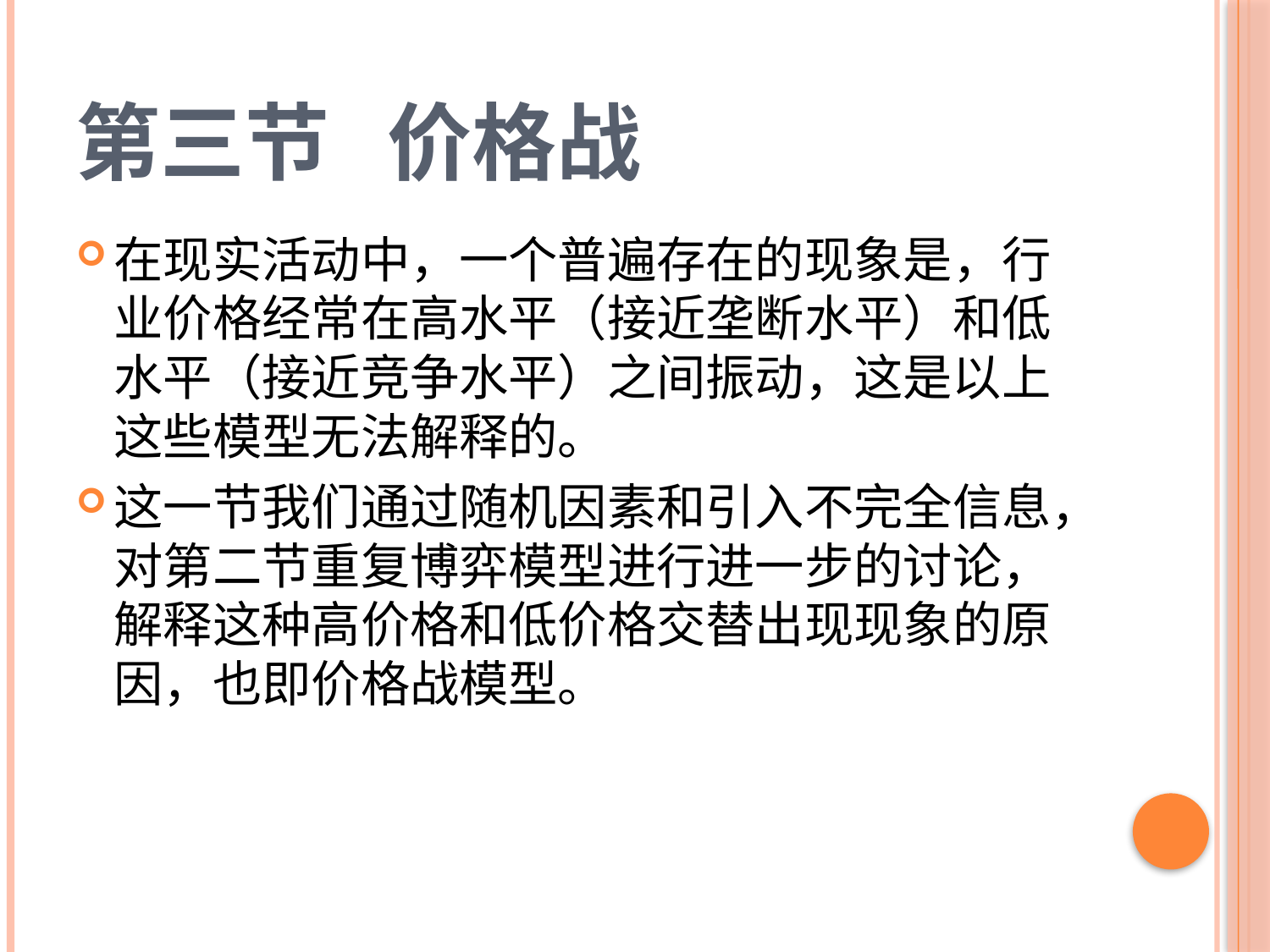

# 第三节   价格战
在现实活动中，一个普遍存在的现象是，行业价格经常在高水平（接近垄断水平）和低水平（接近竞争水平）之间振动，这是以上这些模型无法解释的。
这一节我们通过随机因素和引入不完全信息，对第二节重复博弈模型进行进一步的讨论，解释这种高价格和低价格交替出现现象的原因，也即价格战模型。